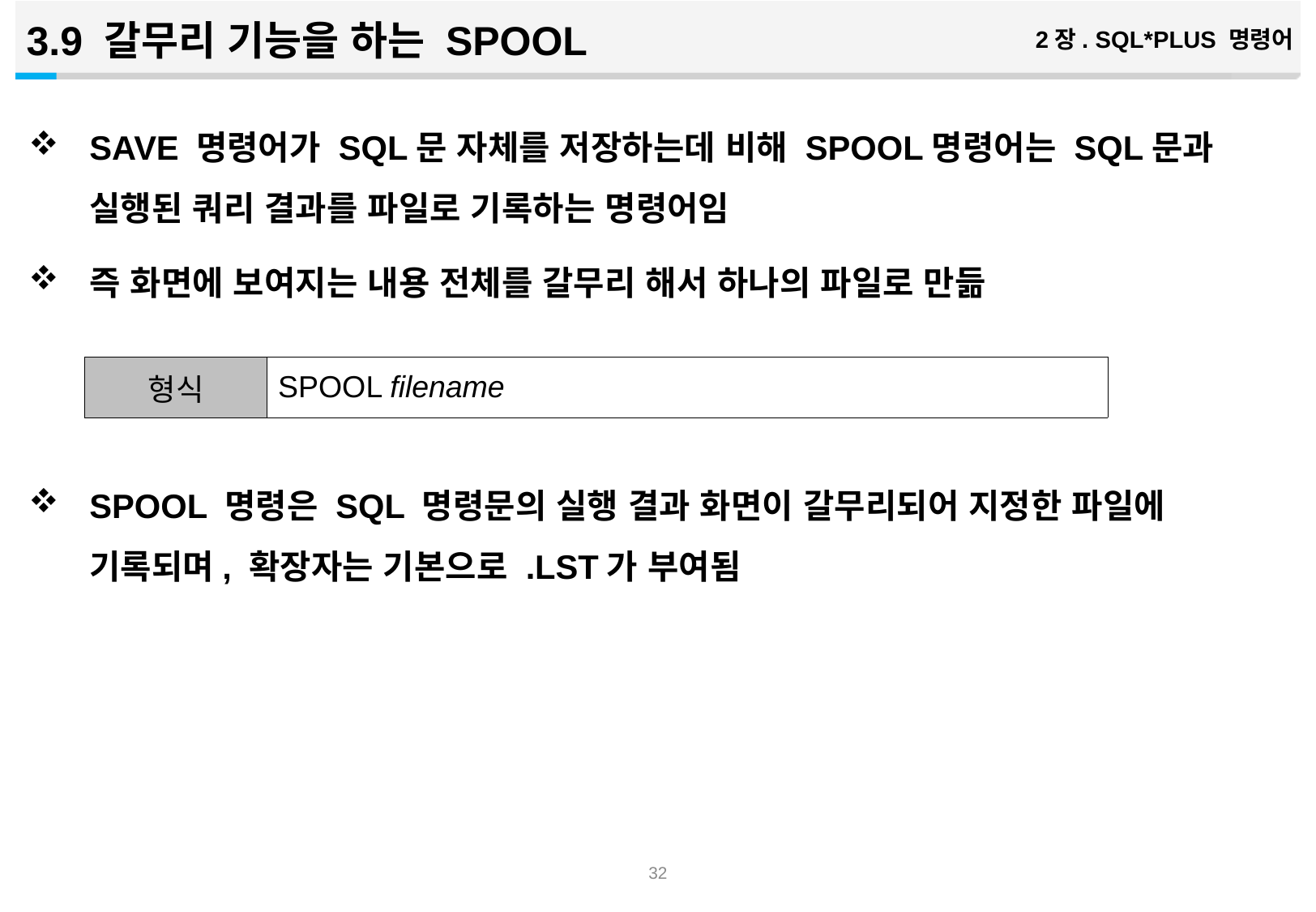

3.9 갈무리 기능을 하는 SPOOL
2장. SQL*PLUS 명령어
SAVE 명령어가 SQL문 자체를 저장하는데 비해 SPOOL명령어는 SQL문과 실행된 쿼리 결과를 파일로 기록하는 명령어임
즉 화면에 보여지는 내용 전체를 갈무리 해서 하나의 파일로 만듦

SPOOL 명령은 SQL 명령문의 실행 결과 화면이 갈무리되어 지정한 파일에       기록되며, 확장자는 기본으로 .LST가 부여됨
| 형식 | SPOOL filename |
| --- | --- |
32